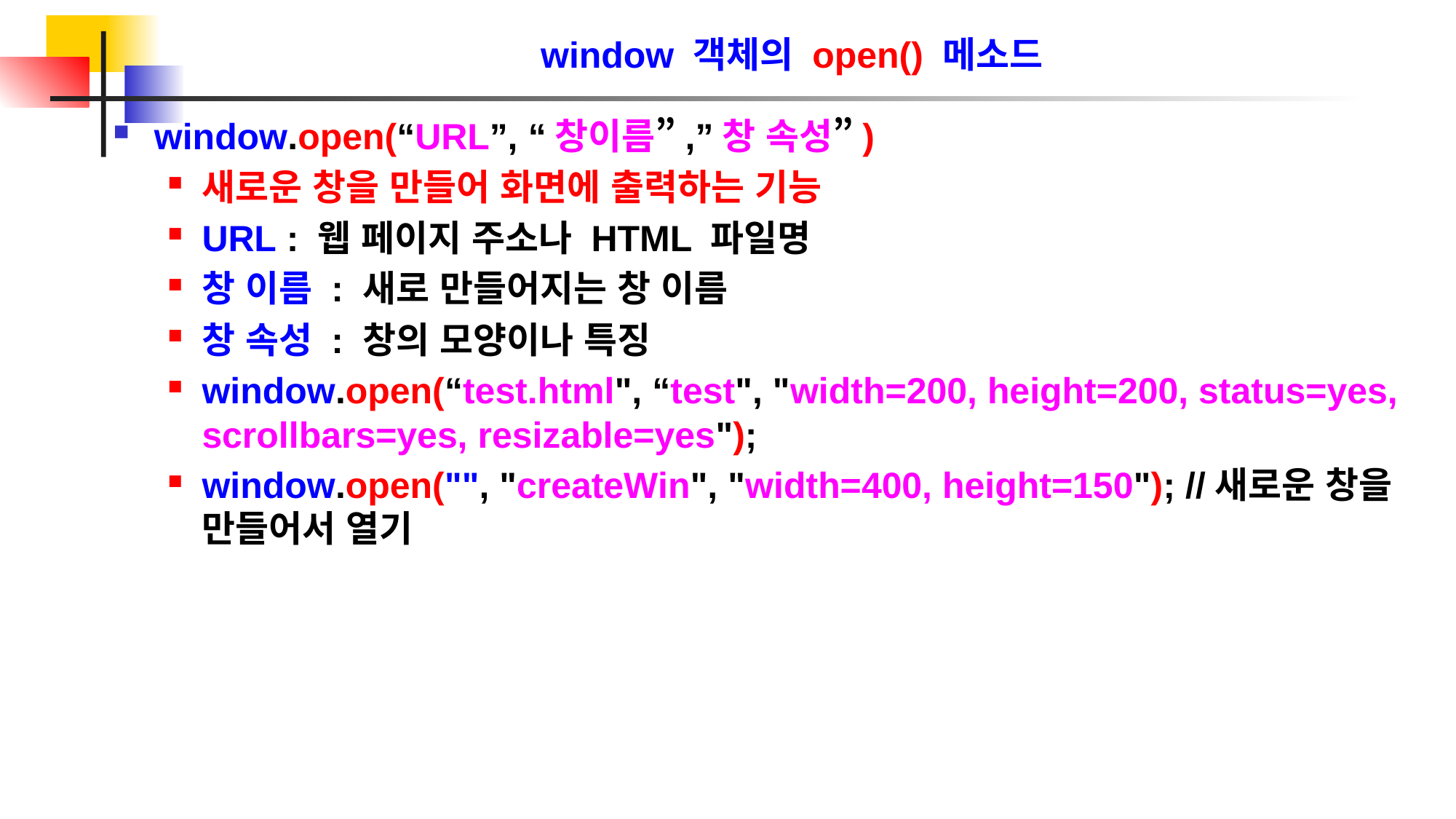

window 객체의 open() 메소드
window.open(“URL”, “창이름”,”창 속성”)
새로운 창을 만들어 화면에 출력하는 기능
URL : 웹 페이지 주소나 HTML 파일명
창 이름 : 새로 만들어지는 창 이름
창 속성 : 창의 모양이나 특징
window.open(“test.html", “test", "width=200, height=200, status=yes, scrollbars=yes, resizable=yes");
window.open("", "createWin", "width=400, height=150"); //새로운 창을 만들어서 열기